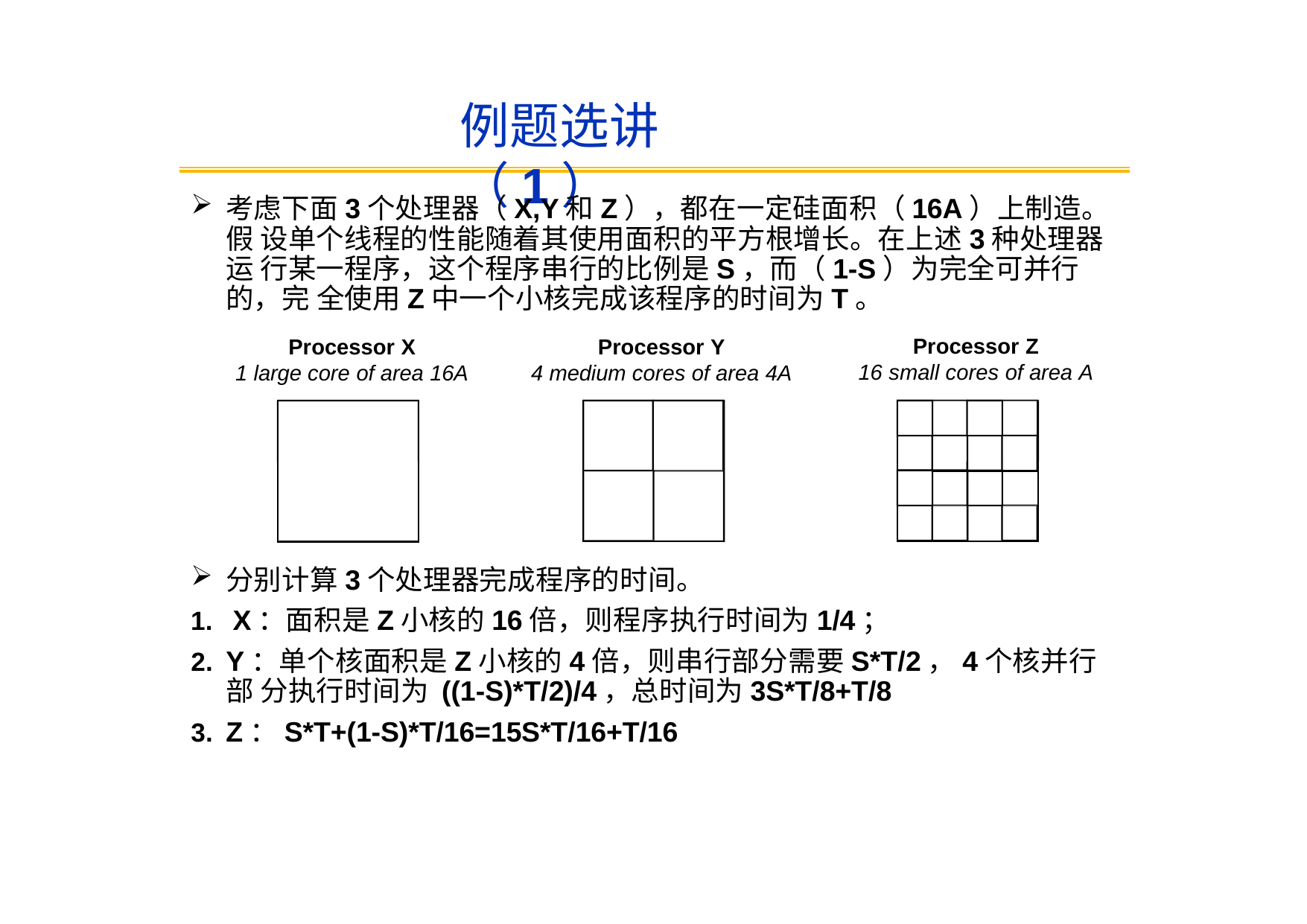

# 例题选讲（1）
考虑下面3个处理器（X,Y和Z），都在一定硅面积（16A）上制造。假 设单个线程的性能随着其使用面积的平方根增长。在上述3种处理器运 行某一程序，这个程序串行的比例是S，而（1-S）为完全可并行的，完 全使用Z中一个小核完成该程序的时间为T。
Processor Z
16 small cores of area A
Processor X
1 large core of area 16A
Processor Y
4 medium cores of area 4A

分别计算3个处理器完成程序的时间。
X：面积是Z小核的16倍，则程序执行时间为1/4；
Y：单个核面积是Z小核的4倍，则串行部分需要S*T/2，4个核并行部 分执行时间为 ((1-S)*T/2)/4，总时间为3S*T/8+T/8
Z：S*T+(1-S)*T/16=15S*T/16+T/16